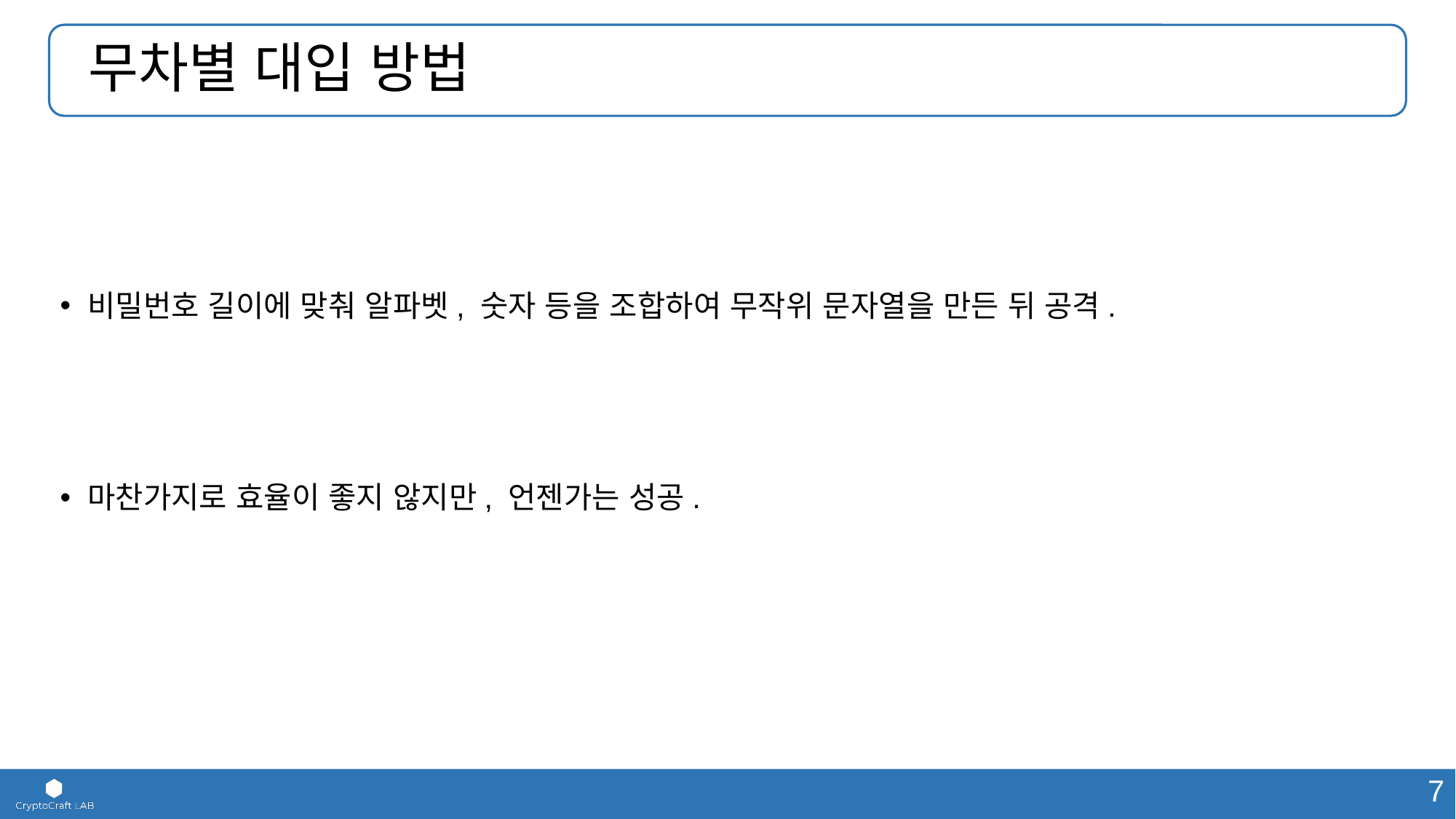

# 무차별 대입 방법

비밀번호 길이에 맞춰 알파벳, 숫자 등을 조합하여 무작위 문자열을 만든 뒤 공격.

마찬가지로 효율이 좋지 않지만, 언젠가는 성공.